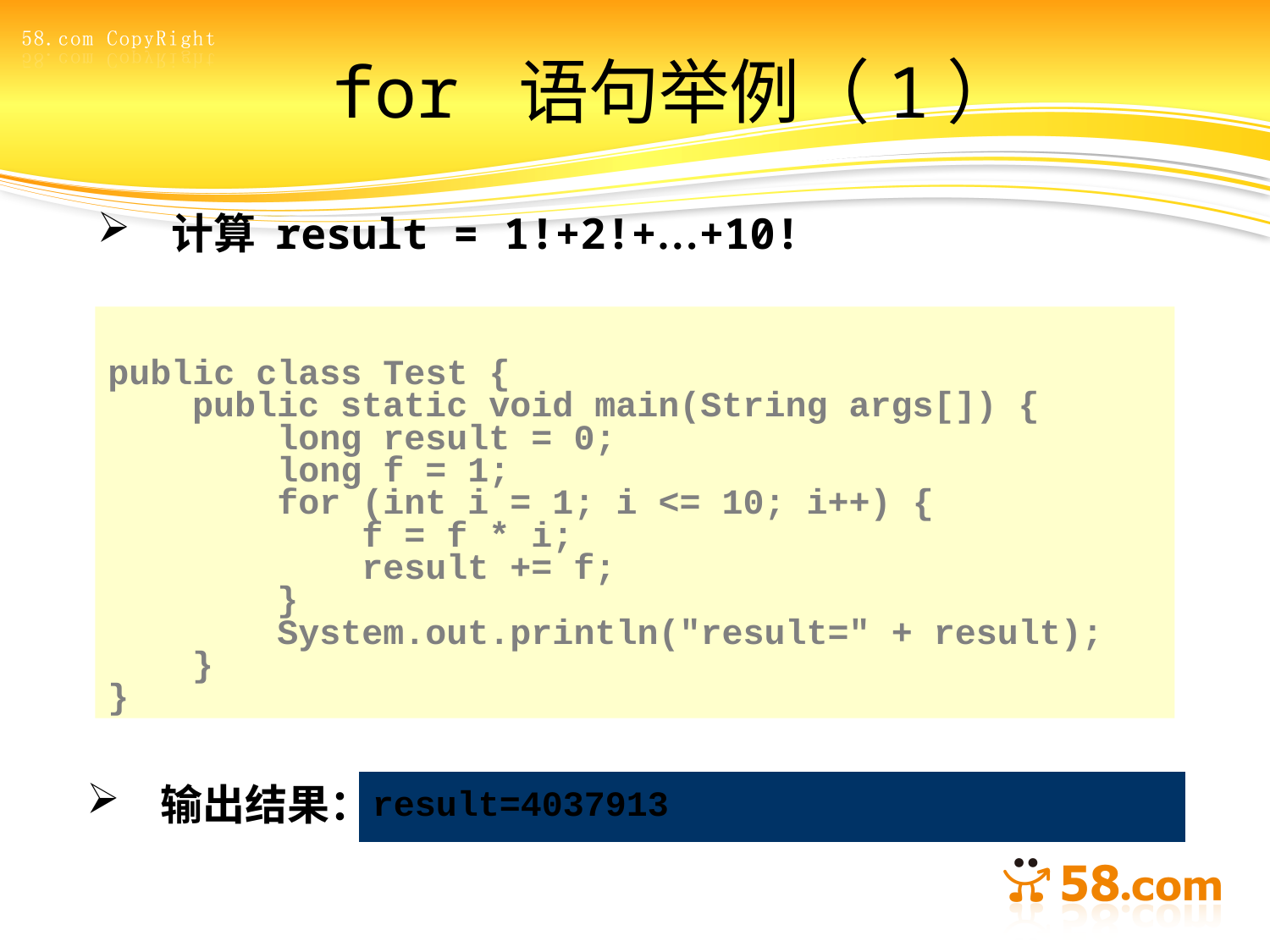

# for 语句举例（1）
计算 result = 1!+2!+…+10!

public class Test {
    public static void main(String args[]) {
        long result = 0;
        long f = 1;
        for (int i = 1; i <= 10; i++) {
            f = f * i;
            result += f;
        }
        System.out.println("result=" + result);
    }
}
输出结果：
result=4037913